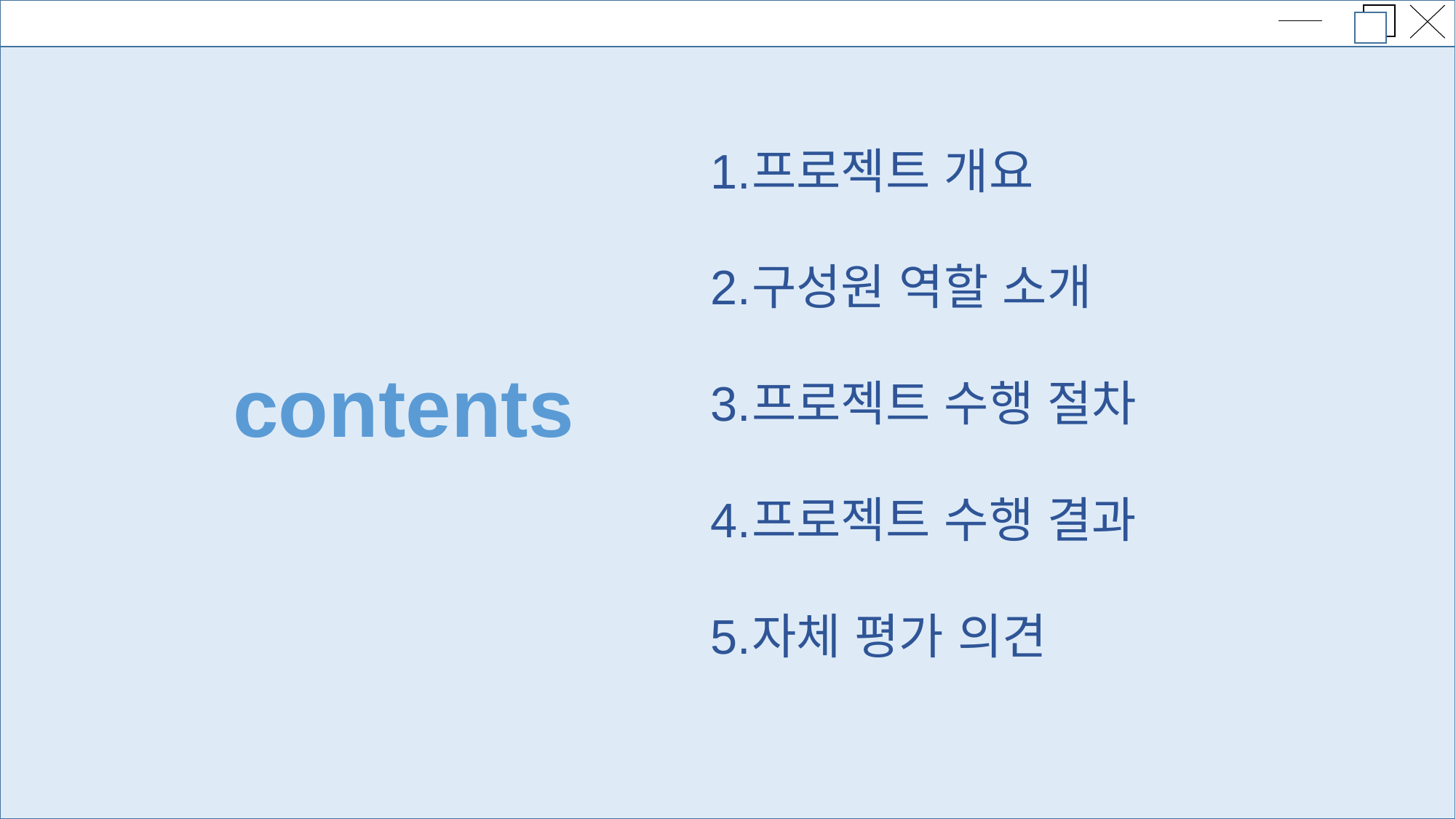

프로젝트 개요

구성원 역할 소개

프로젝트 수행 절차

프로젝트 수행 결과

자체 평가 의견
contents